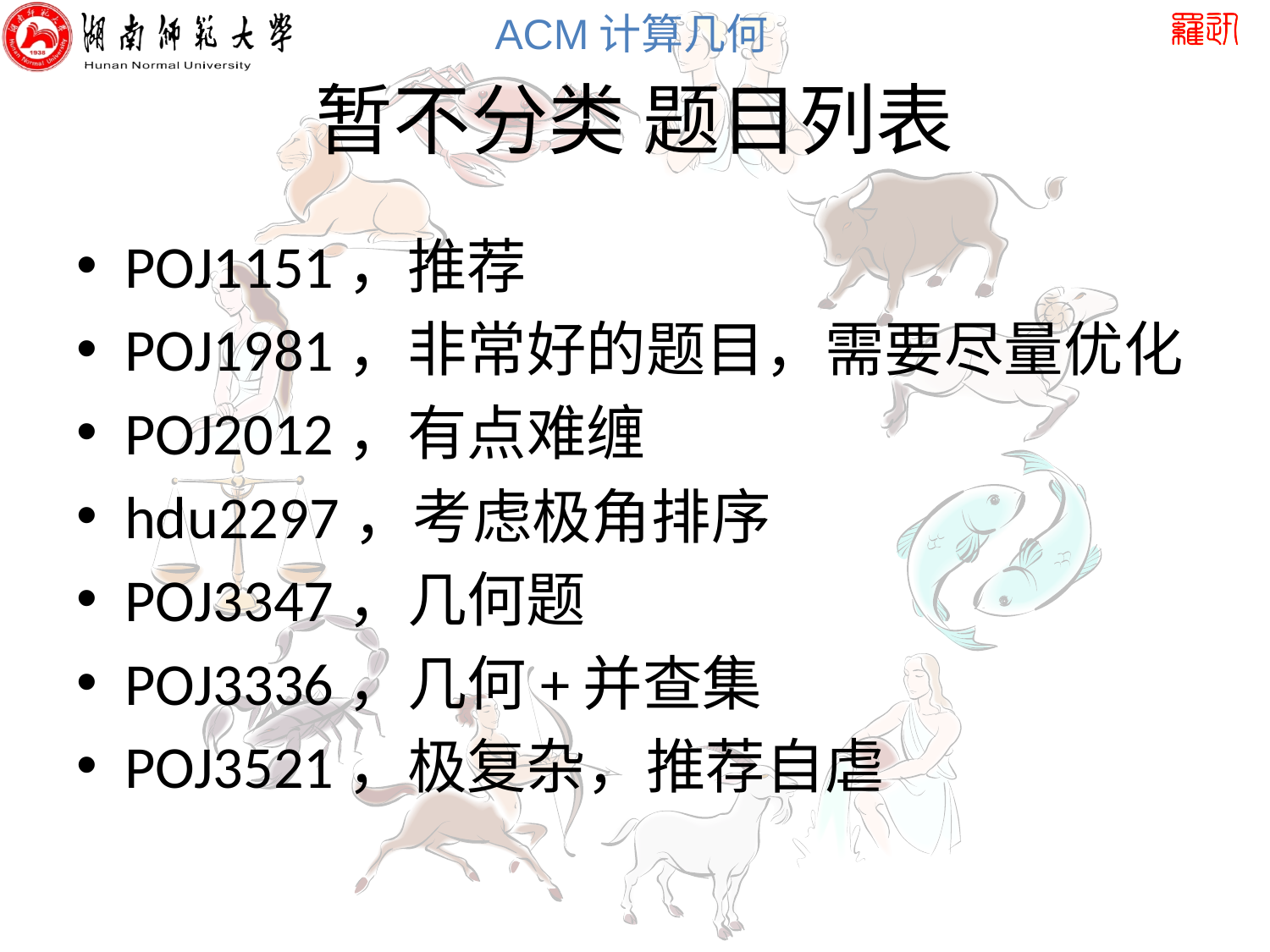

# 暂不分类 题目列表
POJ1151，推荐
POJ1981，非常好的题目，需要尽量优化
POJ2012，有点难缠
hdu2297，考虑极角排序
POJ3347，几何题
POJ3336，几何+并查集
POJ3521，极复杂，推荐自虐